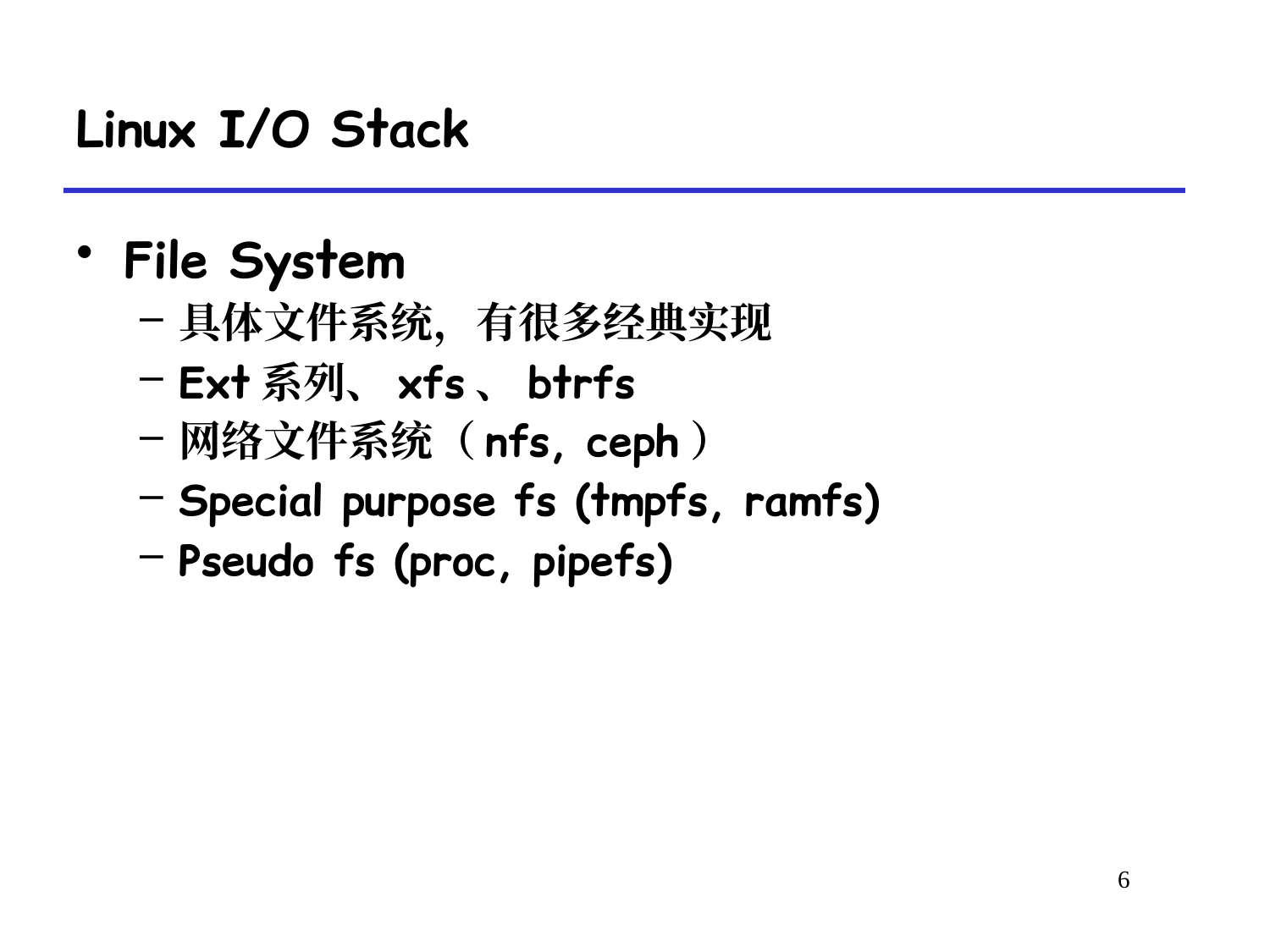

# Linux I/O Stack
File System
具体文件系统，有很多经典实现
Ext系列、xfs、btrfs
网络文件系统（nfs, ceph）
Special purpose fs (tmpfs, ramfs)
Pseudo fs (proc, pipefs)

6